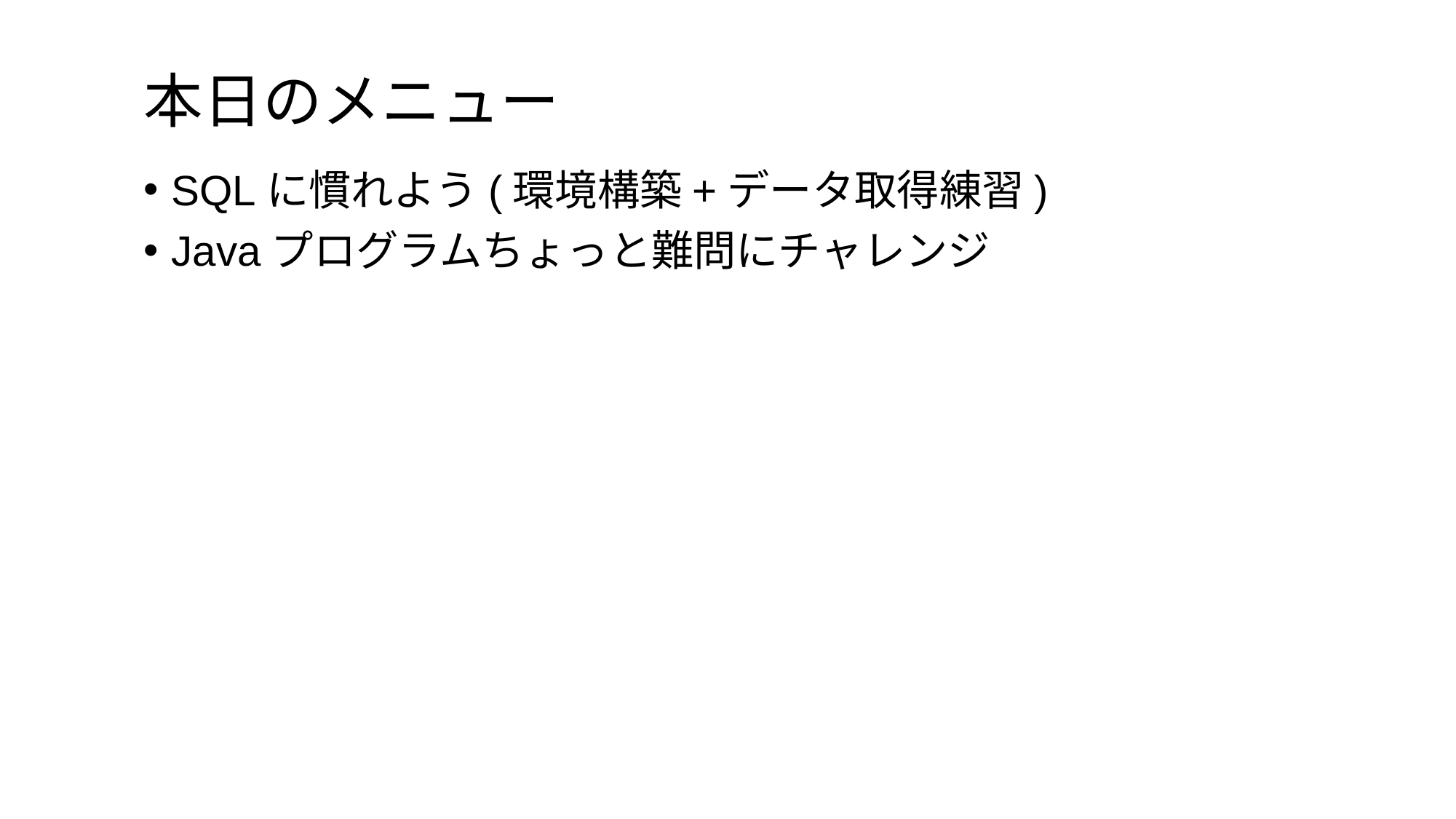

# 本日のメニュー
SQLに慣れよう(環境構築+データ取得練習)
Javaプログラムちょっと難問にチャレンジ